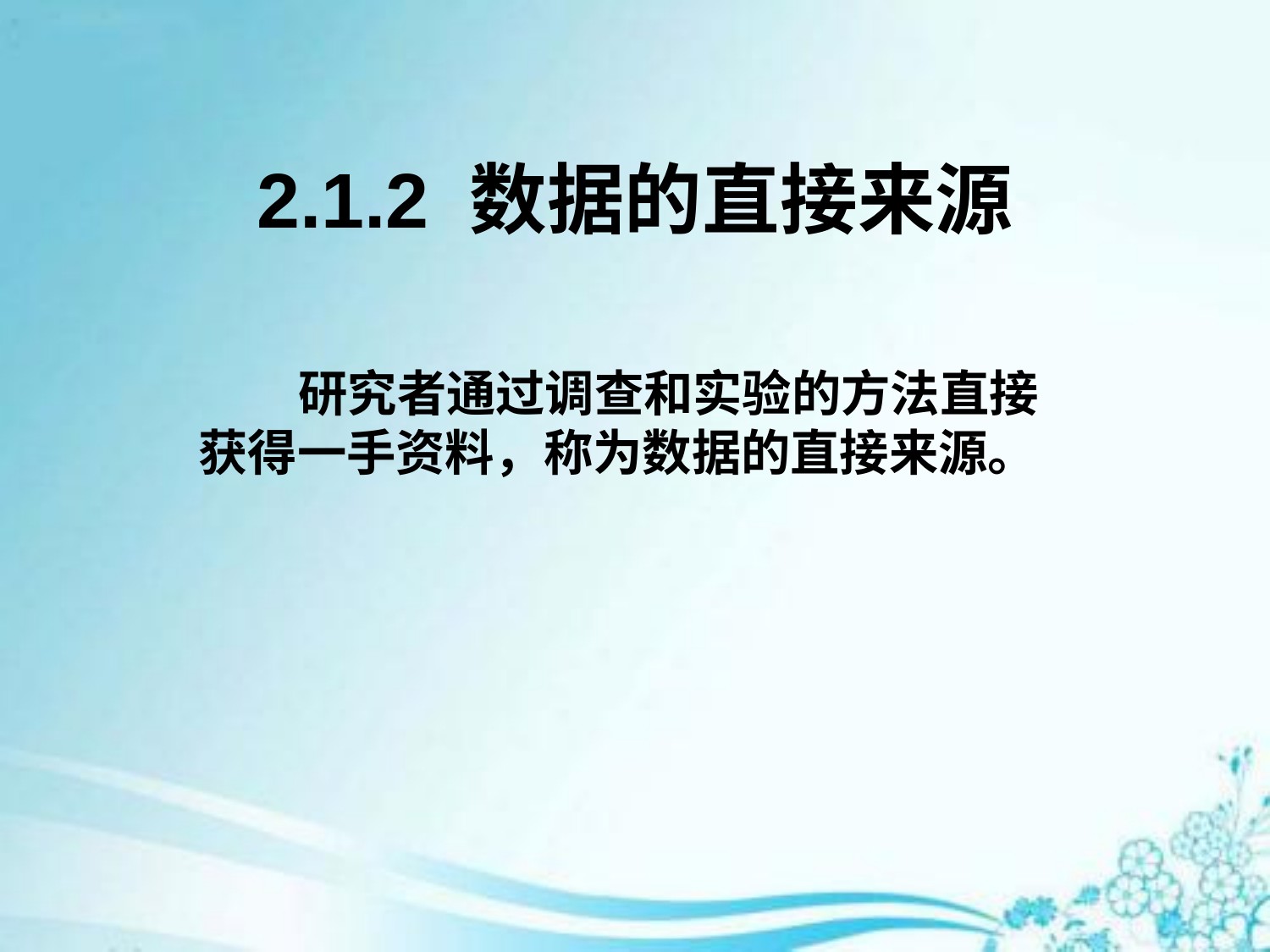

# 2.1.2 数据的直接来源
研究者通过调查和实验的方法直接获得一手资料，称为数据的直接来源。